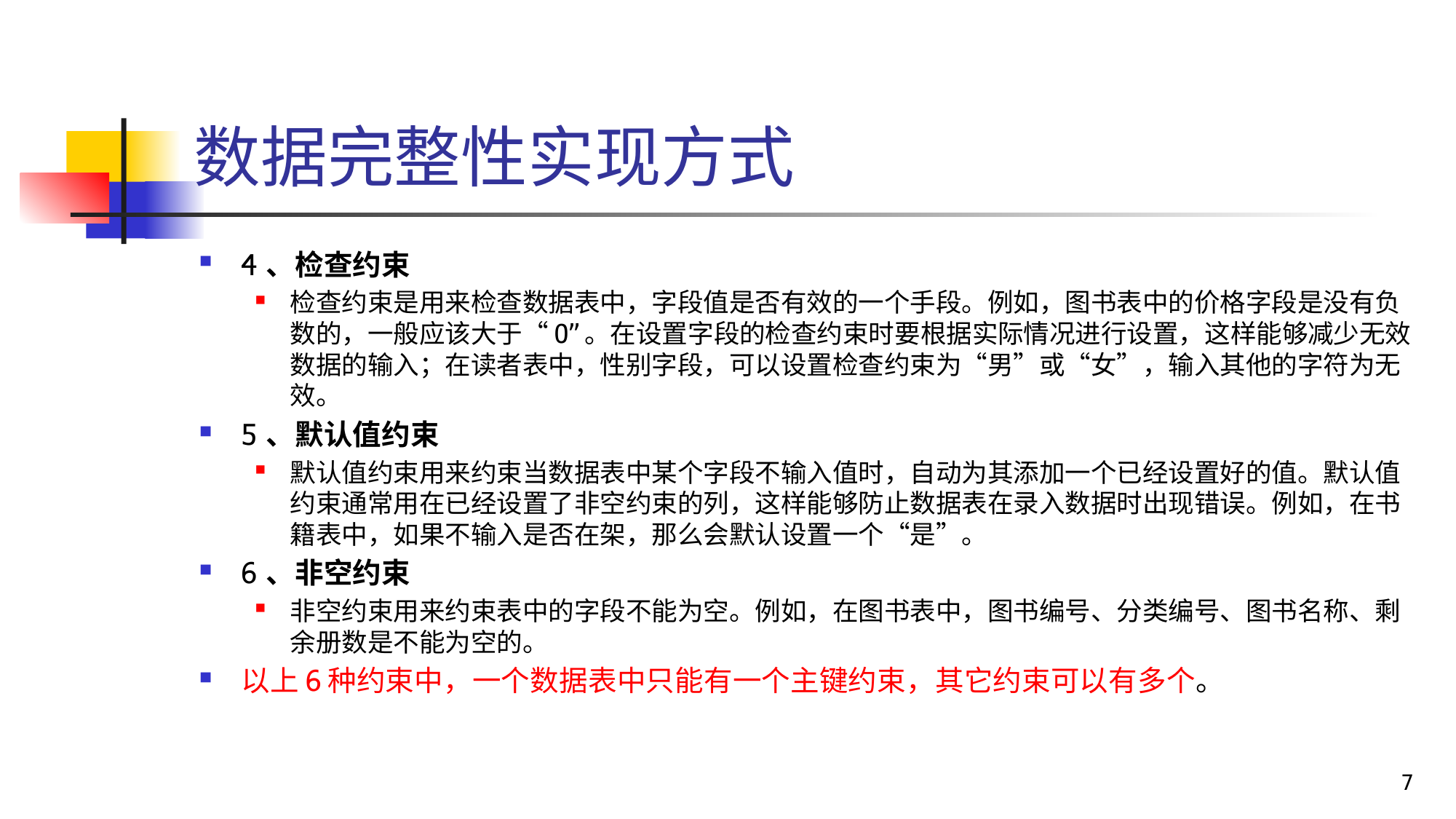

# 数据完整性实现方式
4、检查约束
检查约束是用来检查数据表中，字段值是否有效的一个手段。例如，图书表中的价格字段是没有负数的，一般应该大于“0”。在设置字段的检查约束时要根据实际情况进行设置，这样能够减少无效数据的输入；在读者表中，性别字段，可以设置检查约束为“男”或“女”，输入其他的字符为无效。
5、默认值约束
默认值约束用来约束当数据表中某个字段不输入值时，自动为其添加一个已经设置好的值。默认值约束通常用在已经设置了非空约束的列，这样能够防止数据表在录入数据时出现错误。例如，在书籍表中，如果不输入是否在架，那么会默认设置一个“是”。
6、非空约束
非空约束用来约束表中的字段不能为空。例如，在图书表中，图书编号、分类编号、图书名称、剩余册数是不能为空的。
以上6种约束中，一个数据表中只能有一个主键约束，其它约束可以有多个。

7